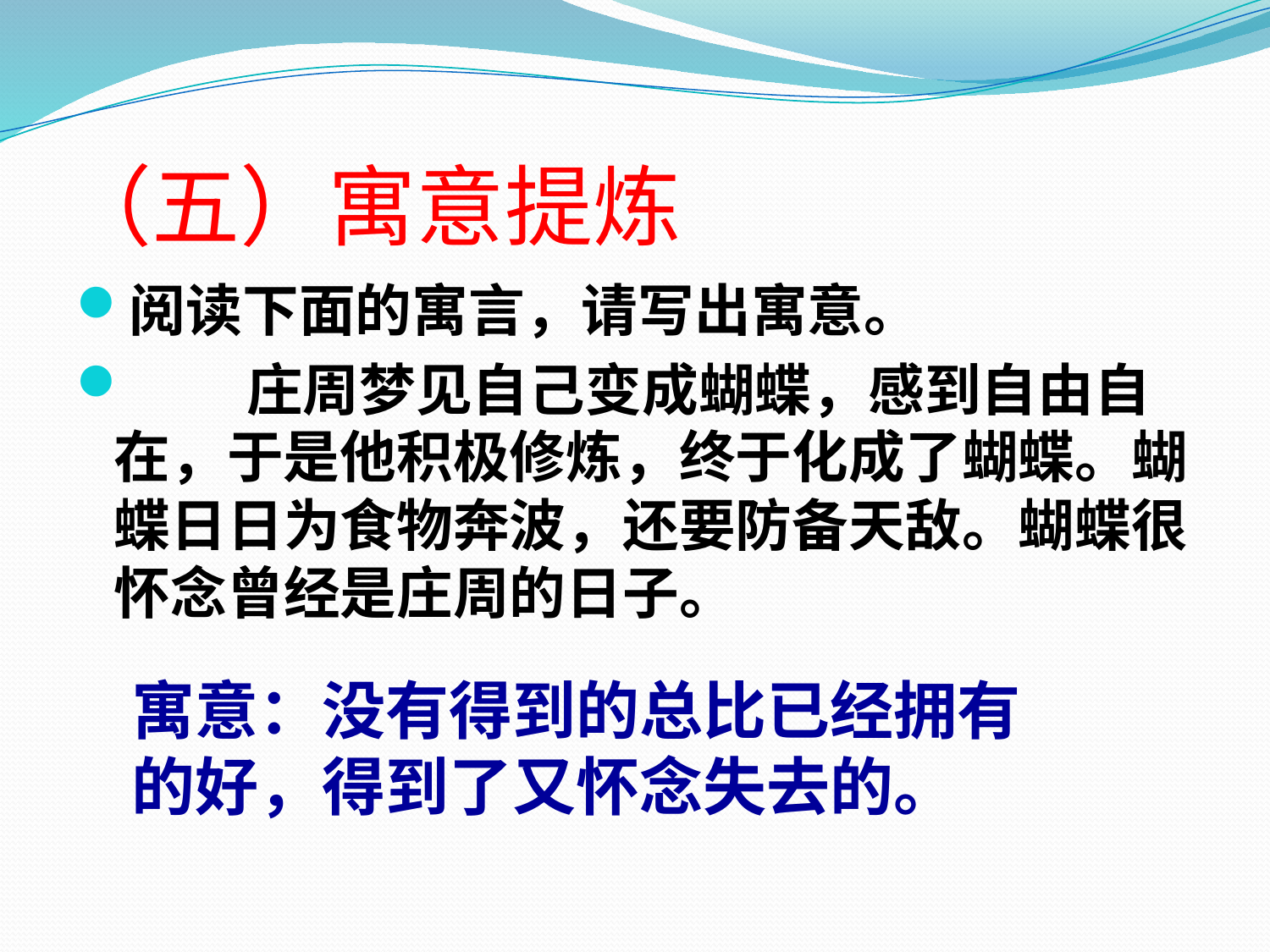

# （五）寓意提炼
阅读下面的寓言，请写出寓意。
        庄周梦见自己变成蝴蝶，感到自由自在，于是他积极修炼，终于化成了蝴蝶。蝴蝶日日为食物奔波，还要防备天敌。蝴蝶很怀念曾经是庄周的日子。
寓意：没有得到的总比已经拥有的好，得到了又怀念失去的。